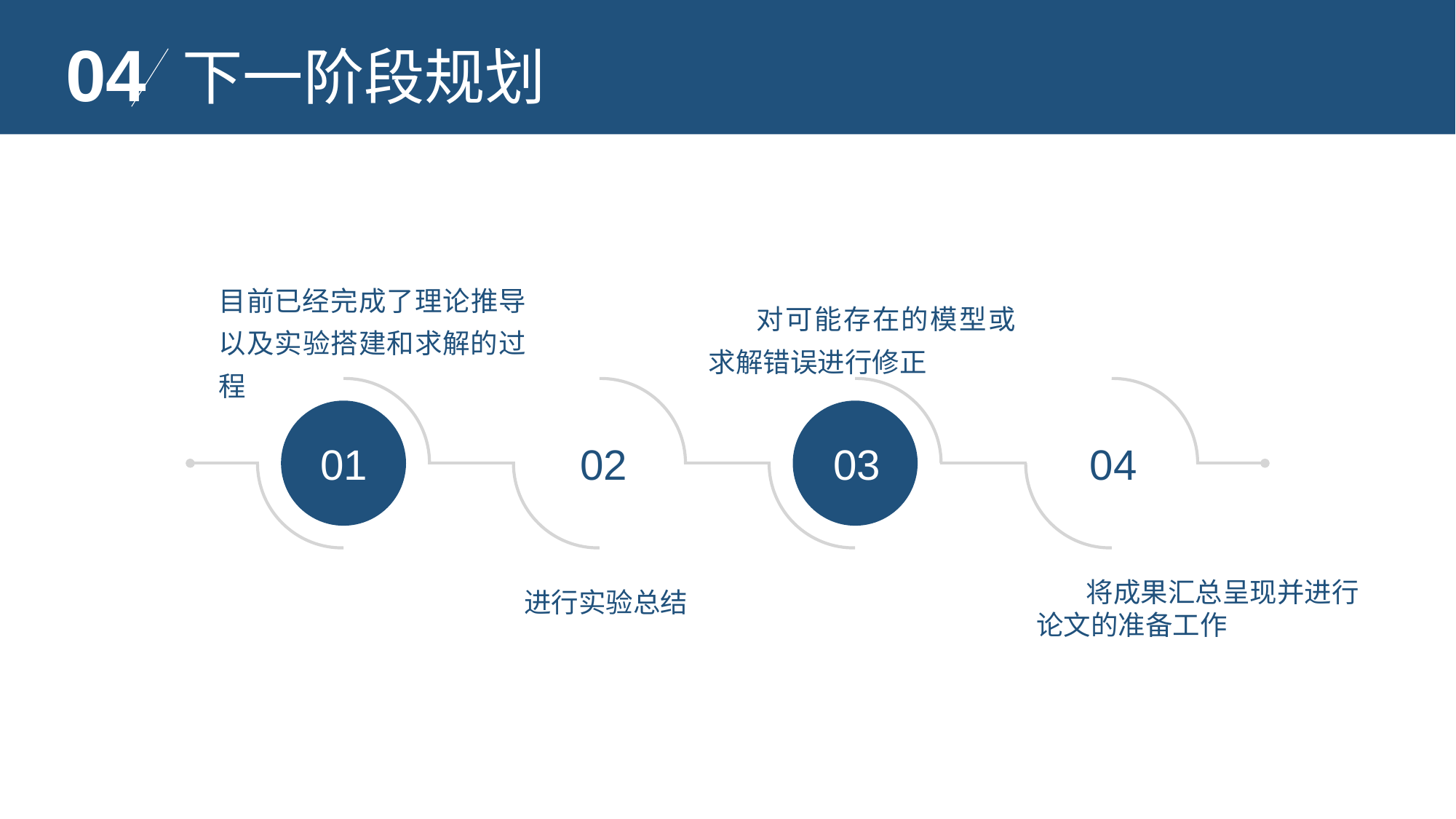

04
下一阶段规划
目前已经完成了理论推导以及实验搭建和求解的过程
     对可能存在的模型或求解错误进行修正

01
02
03
04
       将成果汇总呈现并进行论文的准备工作
进行实验总结